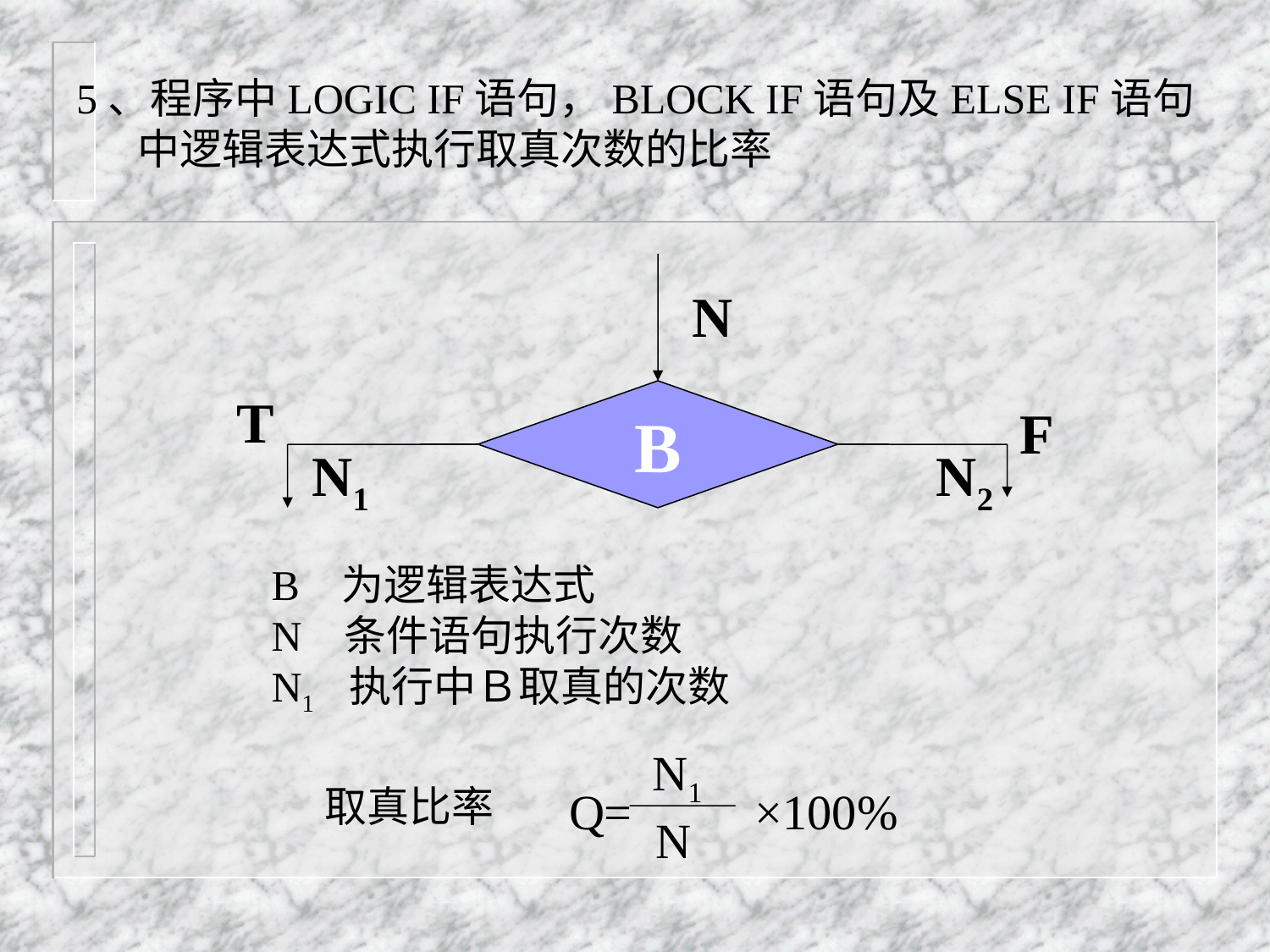

5、程序中LOGIC IF语句，BLOCK IF语句及ELSE IF语句
　  中逻辑表达式执行取真次数的比率

N
T
B
F
N1
N2

B   为逻辑表达式
N   条件语句执行次数
N1    执行中Ｂ取真的次数
 N1
 N
取真比率
Q=          ×100%